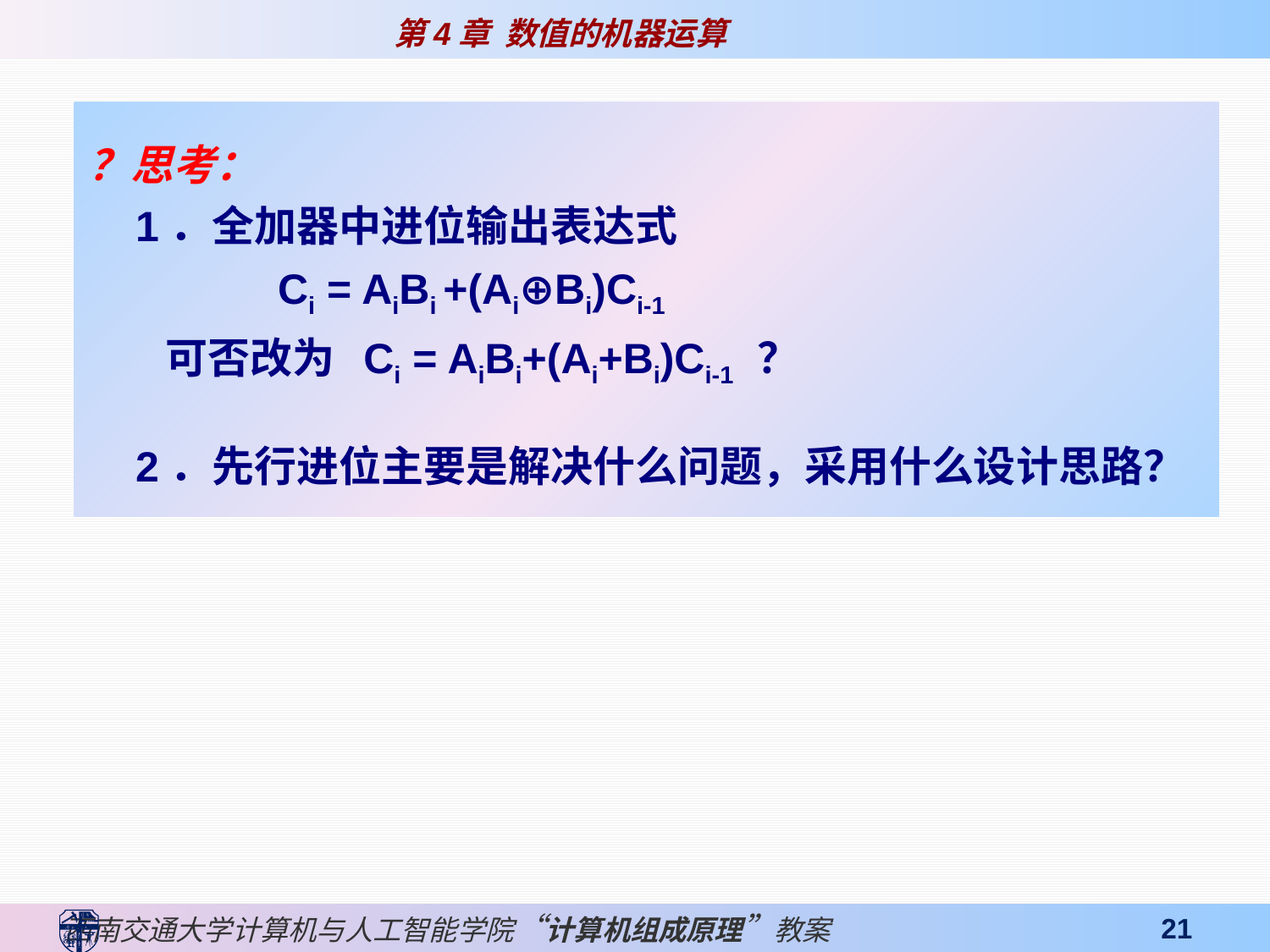

？思考：
    1．全加器中进位输出表达式
                Ci = AiBi +(Ai⊕Bi)Ci-1
       可否改为  Ci = AiBi+(Ai+Bi)Ci-1  ？

    2．先行进位主要是解决什么问题，采用什么设计思路？